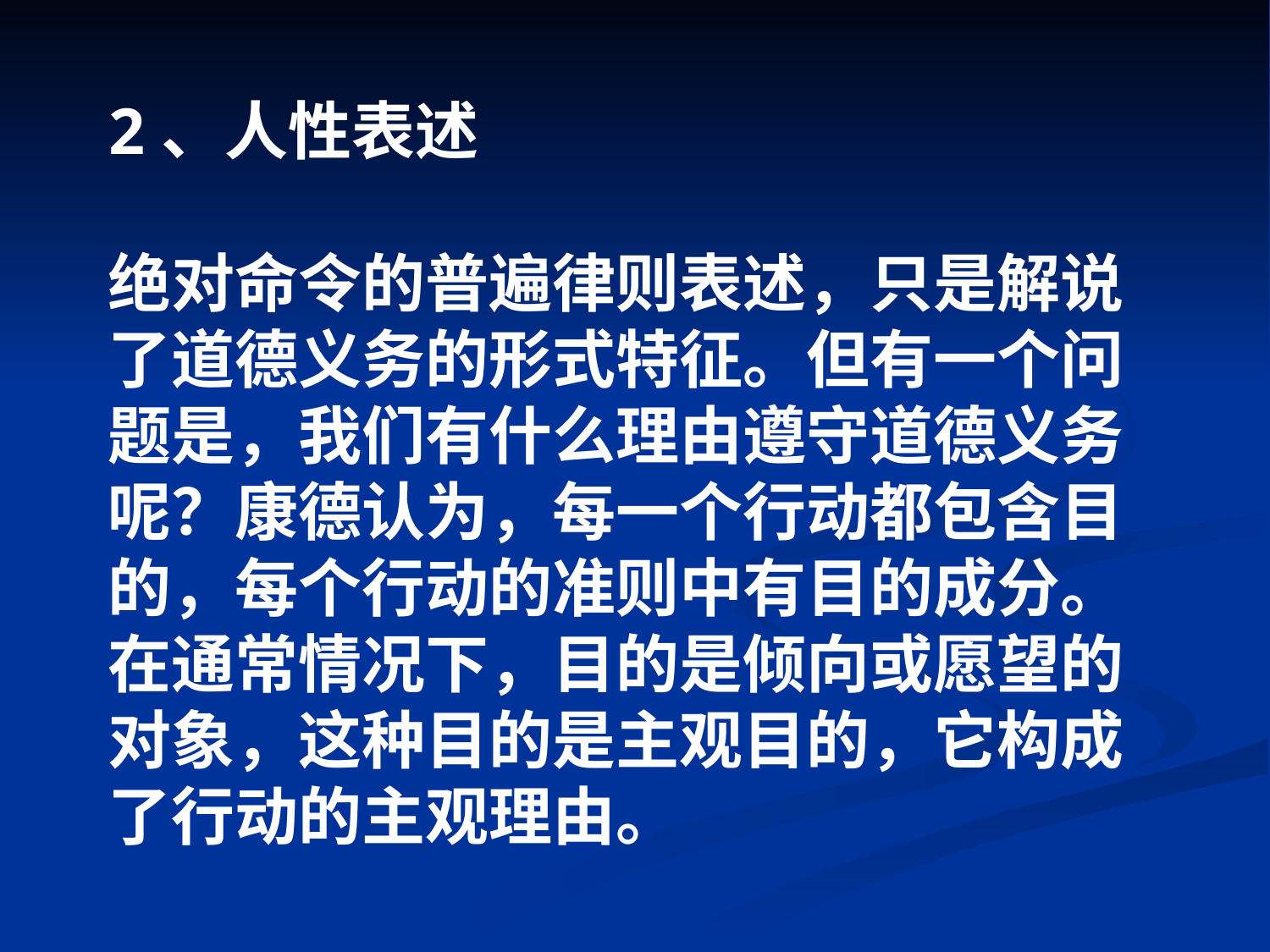

2、人性表述

绝对命令的普遍律则表述，只是解说了道德义务的形式特征。但有一个问题是，我们有什么理由遵守道德义务呢？康德认为，每一个行动都包含目的，每个行动的准则中有目的成分。在通常情况下，目的是倾向或愿望的对象，这种目的是主观目的，它构成了行动的主观理由。